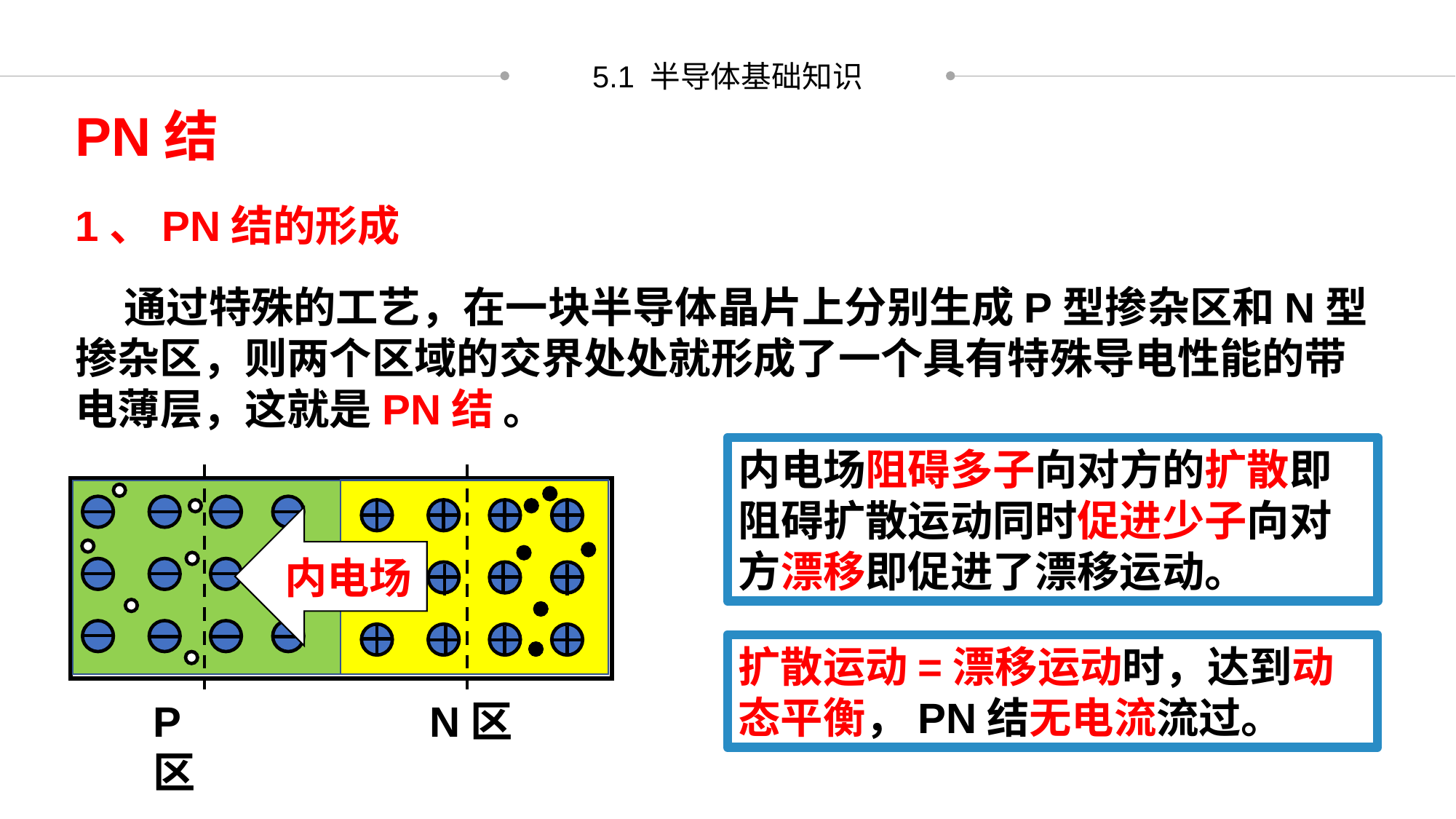

5.1 半导体基础知识
PN结
1、PN结的形成
    通过特殊的工艺，在一块半导体晶片上分别生成P型掺杂区和N型掺杂区，则两个区域的交界处处就形成了一个具有特殊导电性能的带电薄层，这就是PN结 。
内电场阻碍多子向对方的扩散即阻碍扩散运动同时促进少子向对方漂移即促进了漂移运动。

内电场
扩散运动=漂移运动时，达到动态平衡，PN结无电流流过。
P区
N区